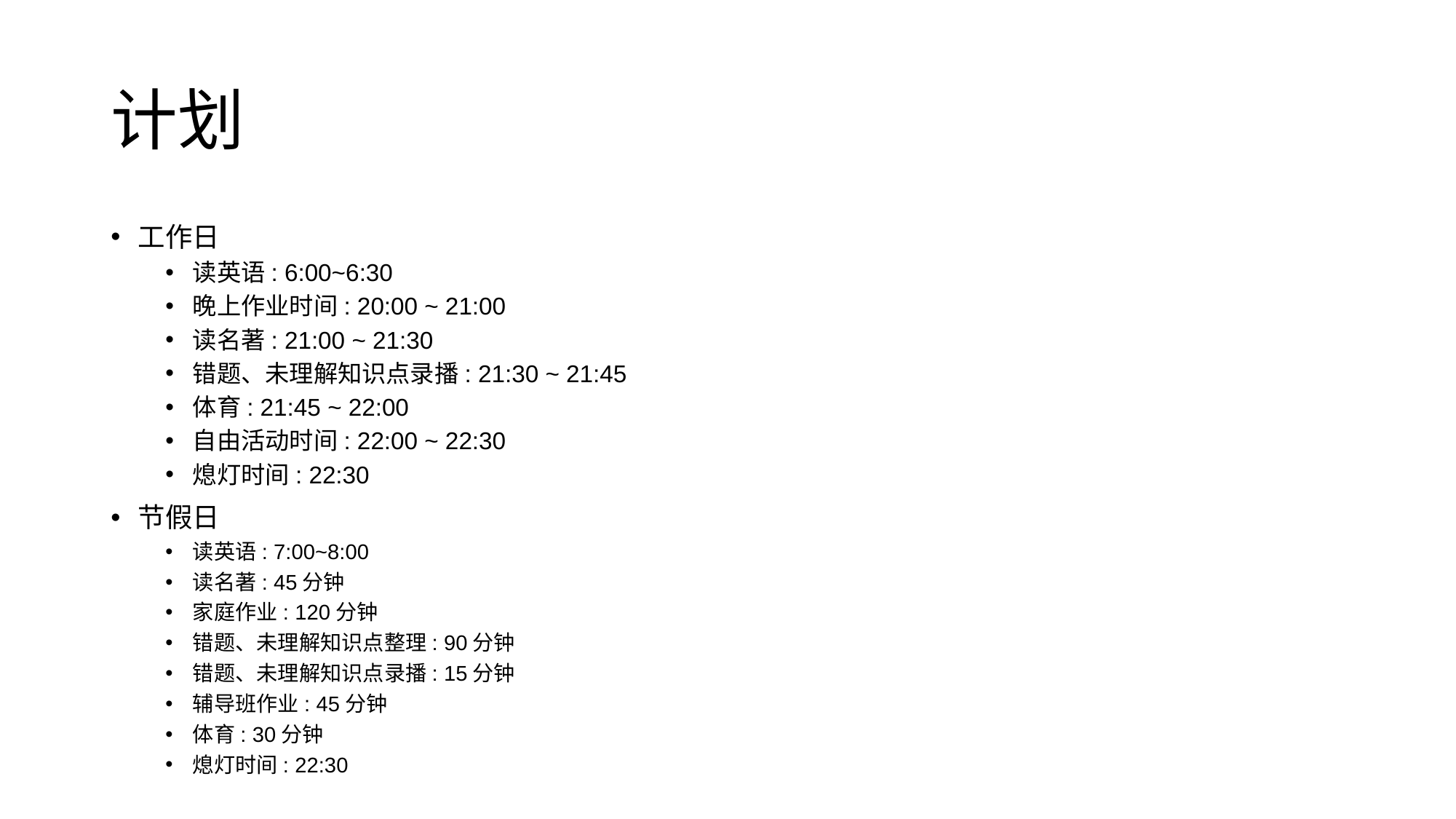

# 计划
工作日
读英语: 6:00~6:30
晚上作业时间: 20:00 ~ 21:00
读名著: 21:00 ~ 21:30
错题、未理解知识点录播: 21:30 ~ 21:45
体育: 21:45 ~ 22:00
自由活动时间: 22:00 ~ 22:30
熄灯时间: 22:30
节假日
读英语: 7:00~8:00
读名著: 45分钟
家庭作业: 120分钟
错题、未理解知识点整理: 90分钟
错题、未理解知识点录播: 15分钟
辅导班作业: 45分钟
体育: 30分钟
熄灯时间: 22:30